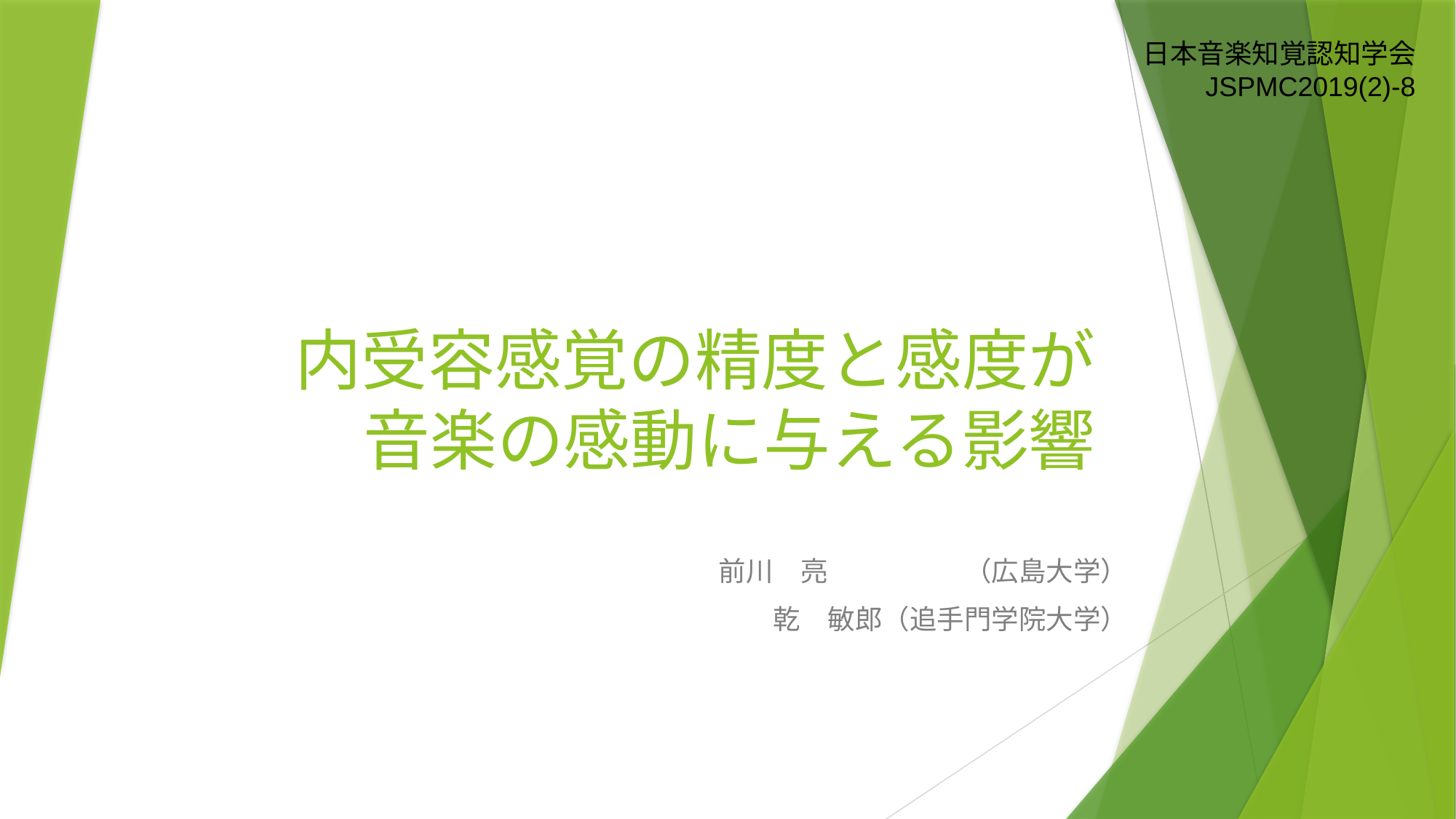

日本音楽知覚認知学会
JSPMC2019(2)-8
# 内受容感覚の精度と感度が 音楽の感動に与える影響

前川　亮	　（広島大学）
乾　敏郎（追手門学院大学）